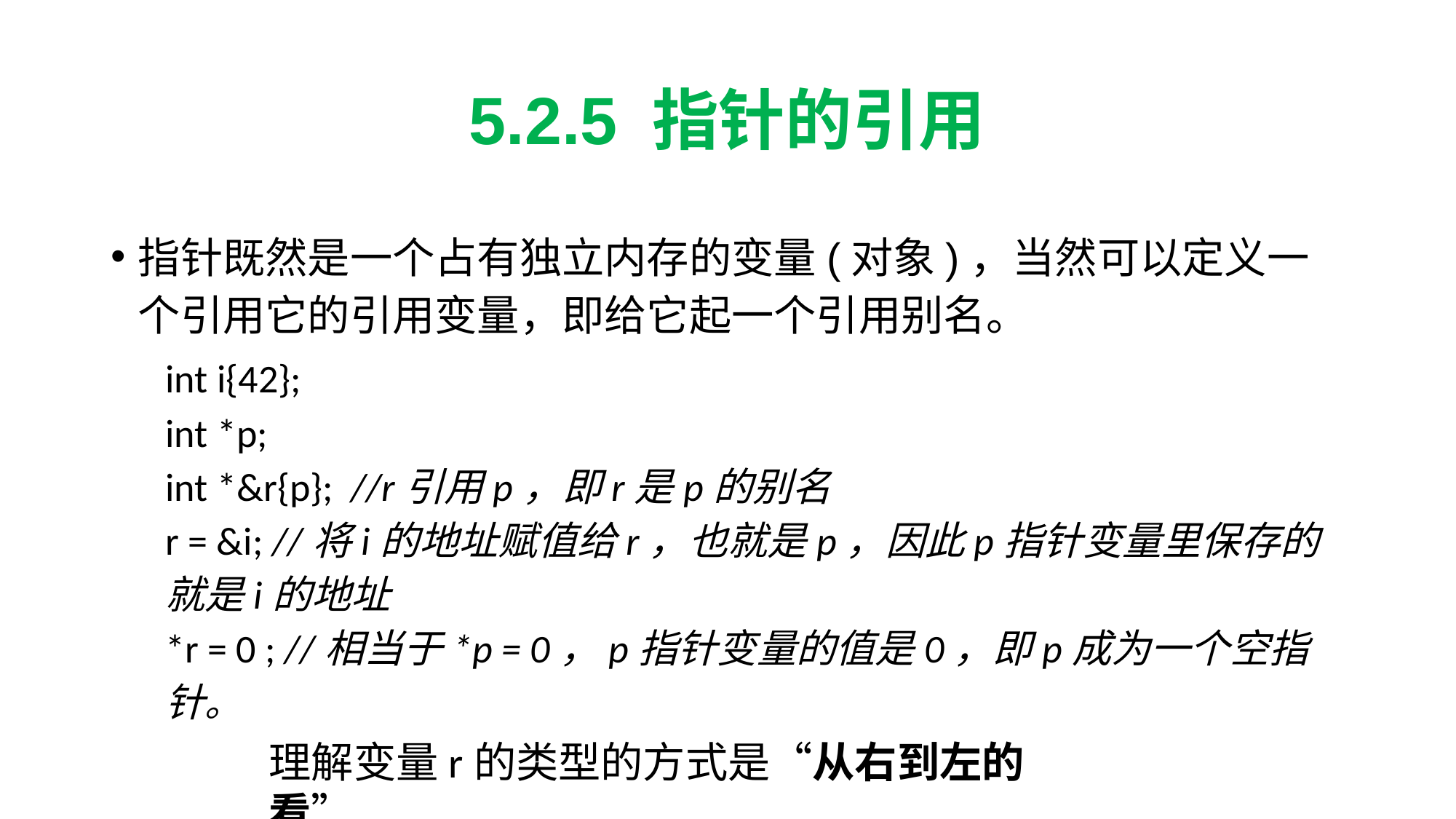

# 5.2.5 指针的引用
指针既然是一个占有独立内存的变量(对象)，当然可以定义一个引用它的引用变量，即给它起一个引用别名。
int i{42};
int *p;
int *&r{p};  //r引用p，即r是p的别名
r = &i; //将i的地址赋值给r，也就是p，因此p指针变量里保存的就是i的地址
*r = 0 ; //相当于*p = 0，p指针变量的值是0，即p成为一个空指针。

理解变量r的类型的方式是“从右到左的看”